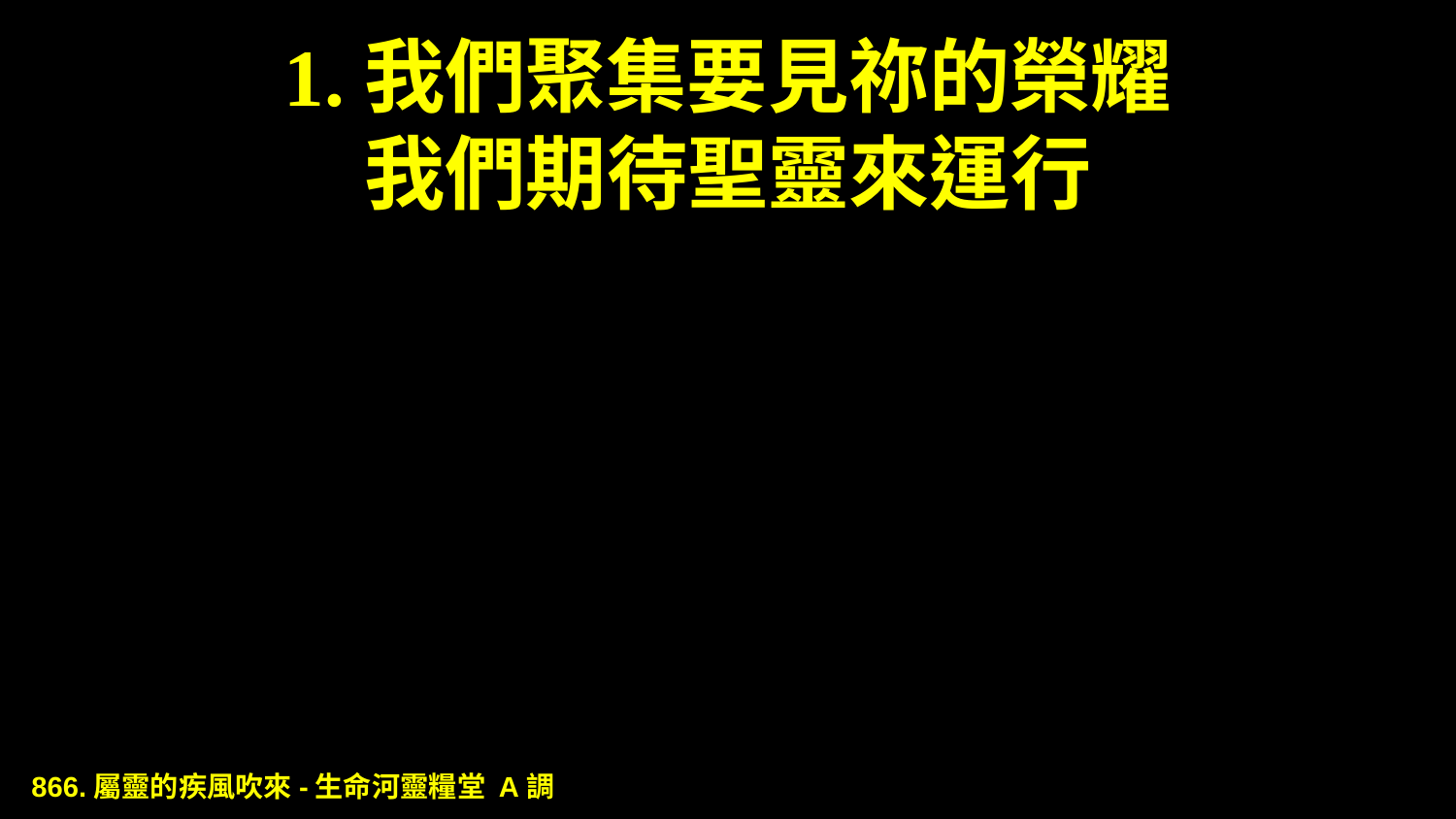

# 1.我們聚集要見祢的榮耀 我們期待聖靈來運行
866.屬靈的疾風吹來-生命河靈糧堂 A調